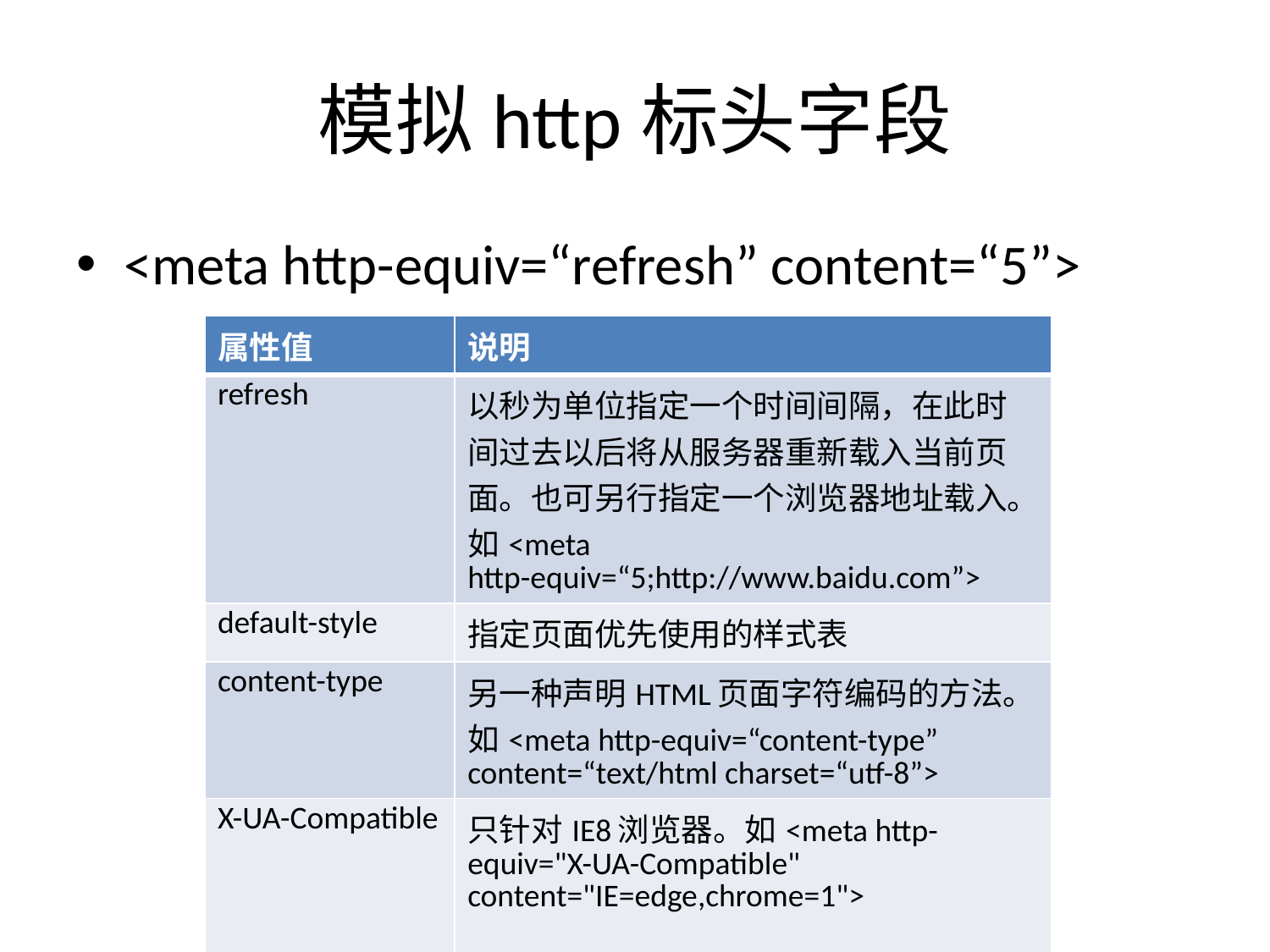

# 模拟http标头字段
<meta http-equiv=“refresh” content=“5”>

| 属性值 | 说明 |
| --- | --- |
| refresh | 以秒为单位指定一个时间间隔，在此时间过去以后将从服务器重新载入当前页面。也可另行指定一个浏览器地址载入。如<meta http-equiv=“5;http://www.baidu.com”> |
| default-style | 指定页面优先使用的样式表 |
| content-type | 另一种声明HTML页面字符编码的方法。如<meta http-equiv=“content-type” content=“text/html charset=“utf-8”> |
| X-UA-Compatible | 只针对IE8浏览器。如<meta http-equiv="X-UA-Compatible" content="IE=edge,chrome=1"> |